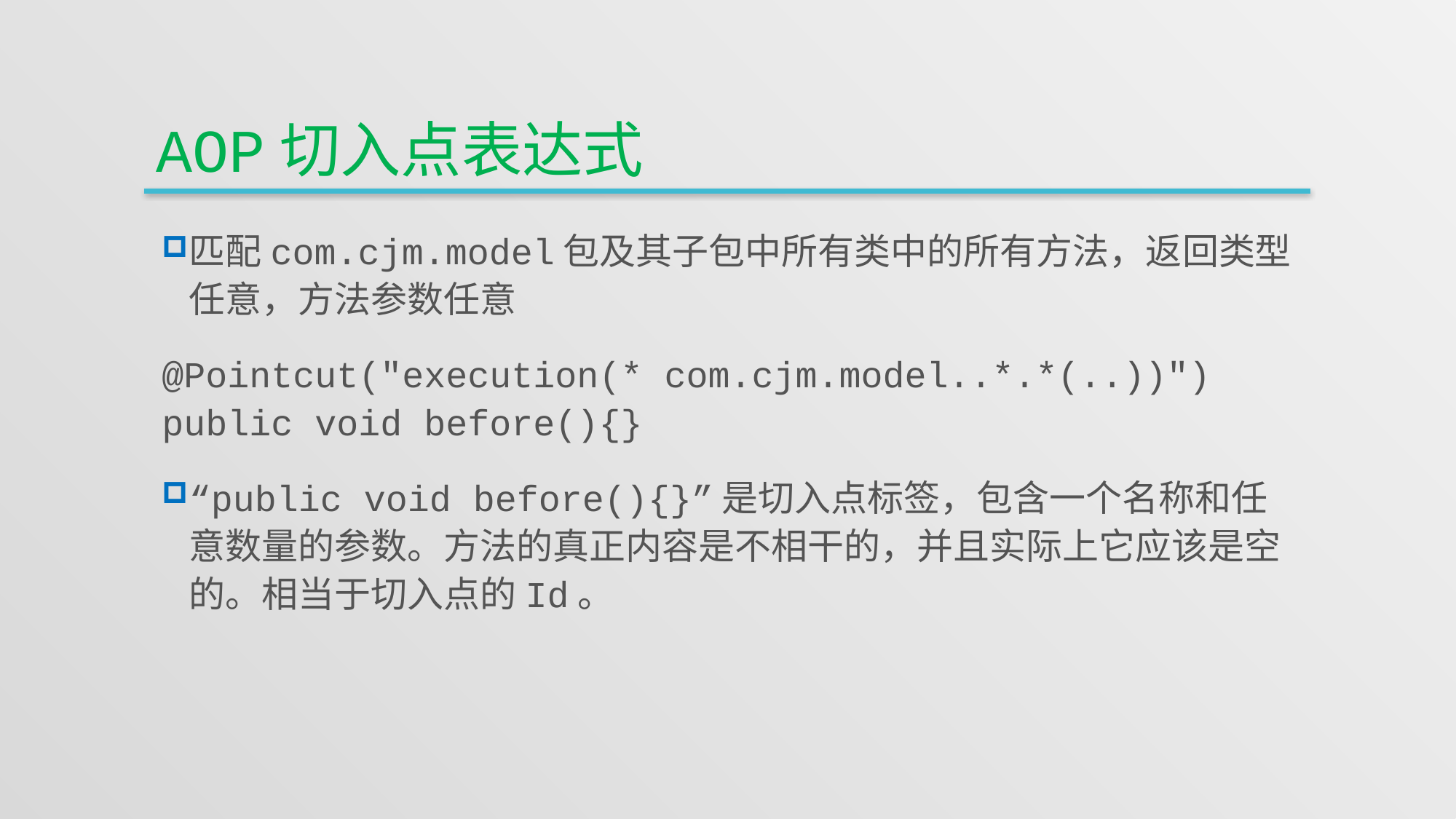

# aop切入点表达式
匹配com.cjm.model包及其子包中所有类中的所有方法，返回类型任意，方法参数任意
@Pointcut("execution(* com.cjm.model..*.*(..))")
public void before(){}
“public void before(){}”是切入点标签，包含一个名称和任意数量的参数。方法的真正内容是不相干的，并且实际上它应该是空的。相当于切入点的Id。